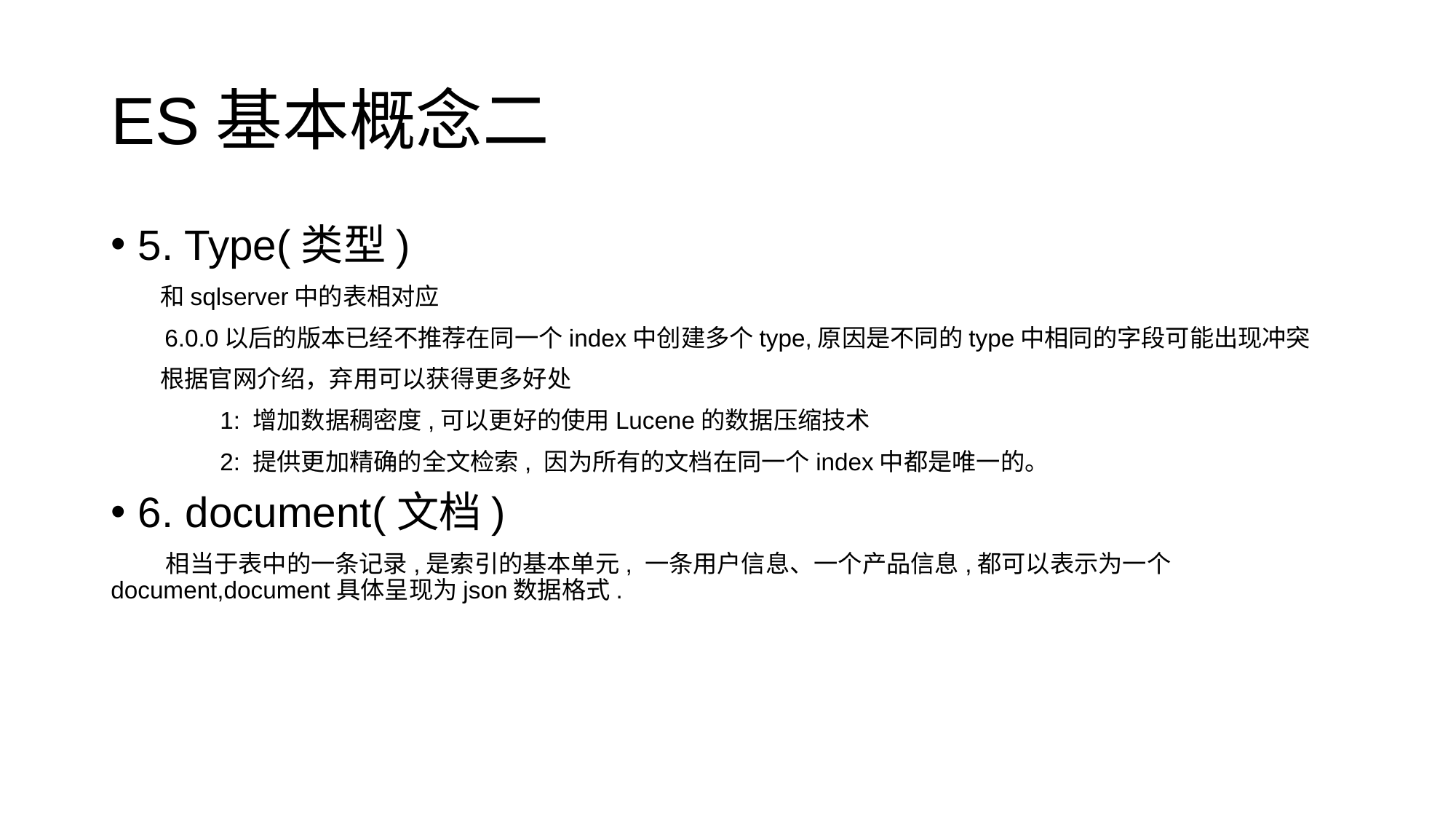

# ES基本概念二
5. Type(类型)
        和sqlserver中的表相对应
        6.0.0以后的版本已经不推荐在同一个index中创建多个type,原因是不同的type中相同的字段可能出现冲突
        根据官网介绍，弃用可以获得更多好处
	1: 增加数据稠密度,可以更好的使用Lucene的数据压缩技术
	2: 提供更加精确的全文检索, 因为所有的文档在同一个index中都是唯一的。
6. document(文档)
         相当于表中的一条记录,是索引的基本单元, 一条用户信息、一个产品信息,都可以表示为一个document,document具体呈现为json数据格式.